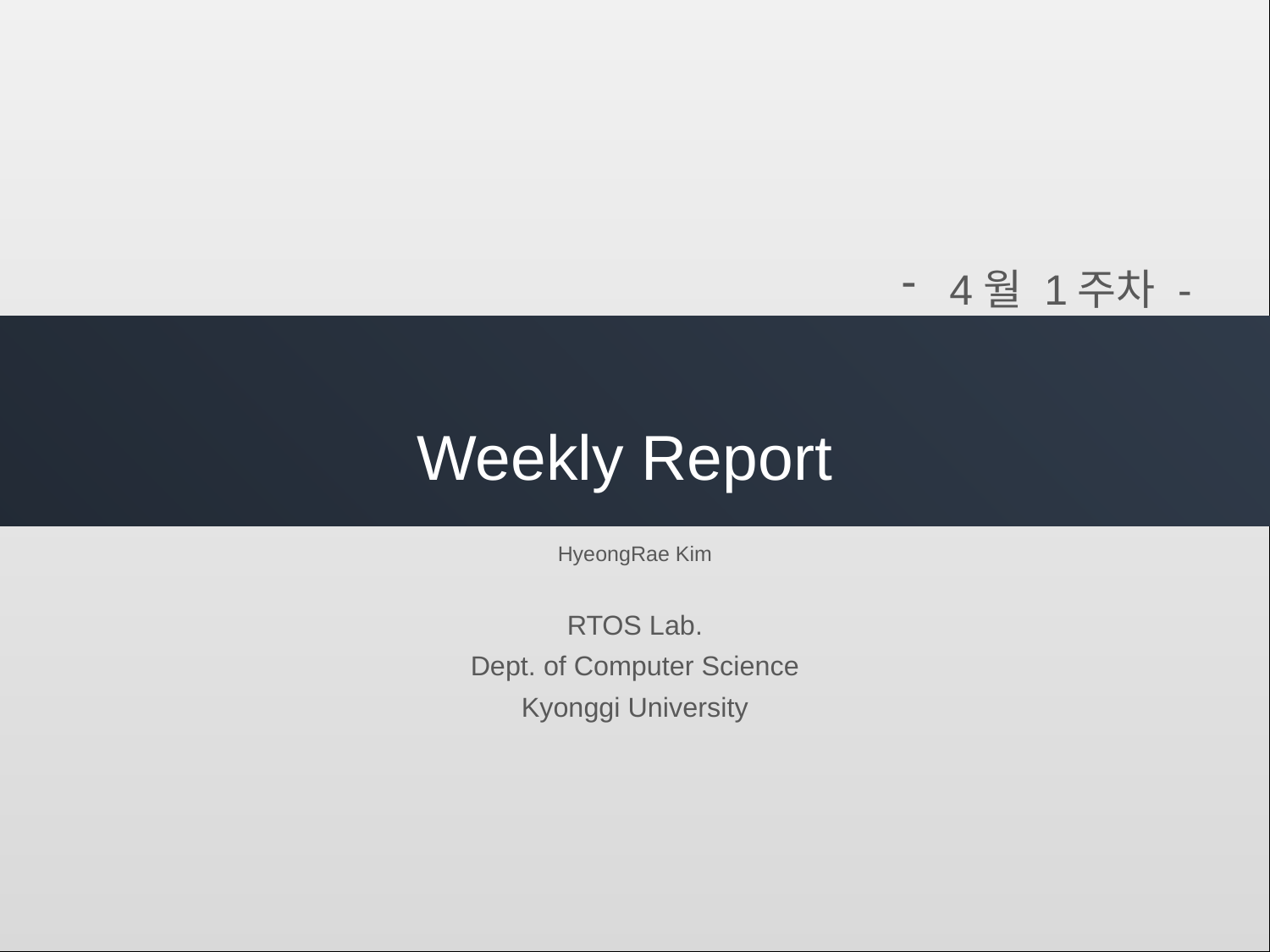

4월 1주차 -
# Weekly Report

HyeongRae Kim

RTOS Lab.
Dept. of Computer Science
Kyonggi University